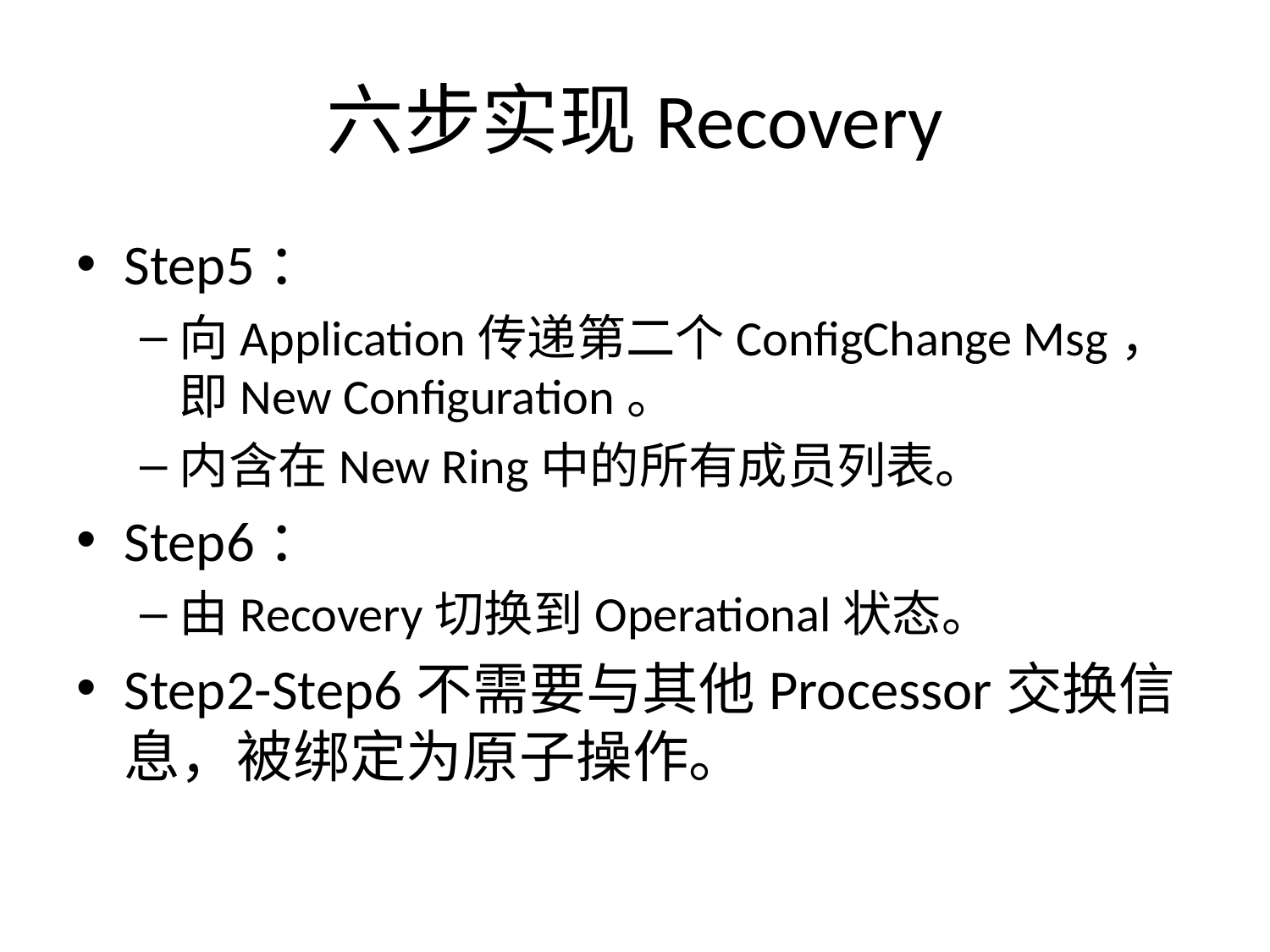

# 六步实现Recovery
Step5：
向Application传递第二个ConfigChange Msg，即New Configuration。
内含在New Ring中的所有成员列表。
Step6：
由Recovery切换到Operational状态。
Step2-Step6不需要与其他Processor交换信息，被绑定为原子操作。